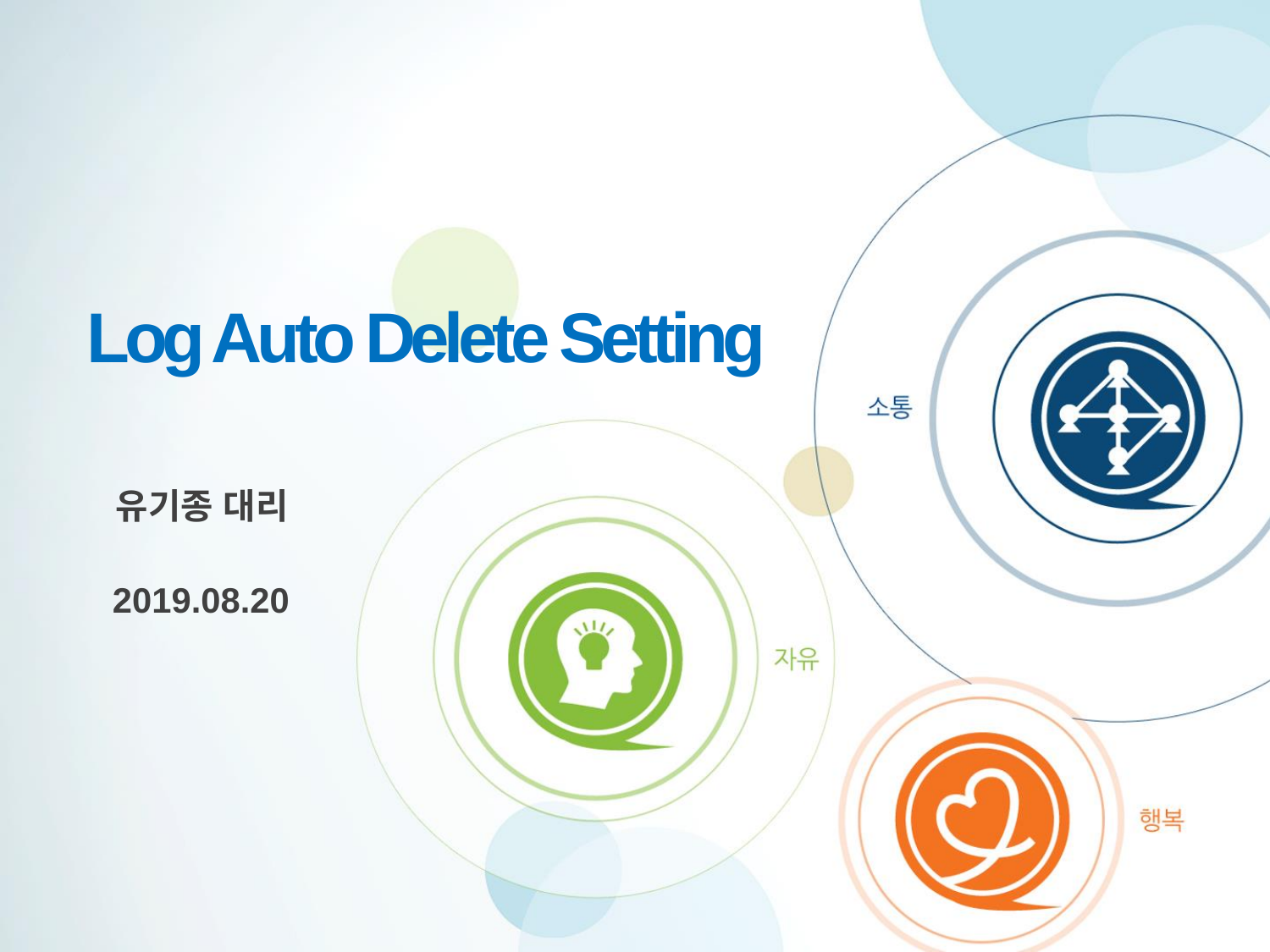

Log Auto Delete Setting
유기종 대리
2019.08.20